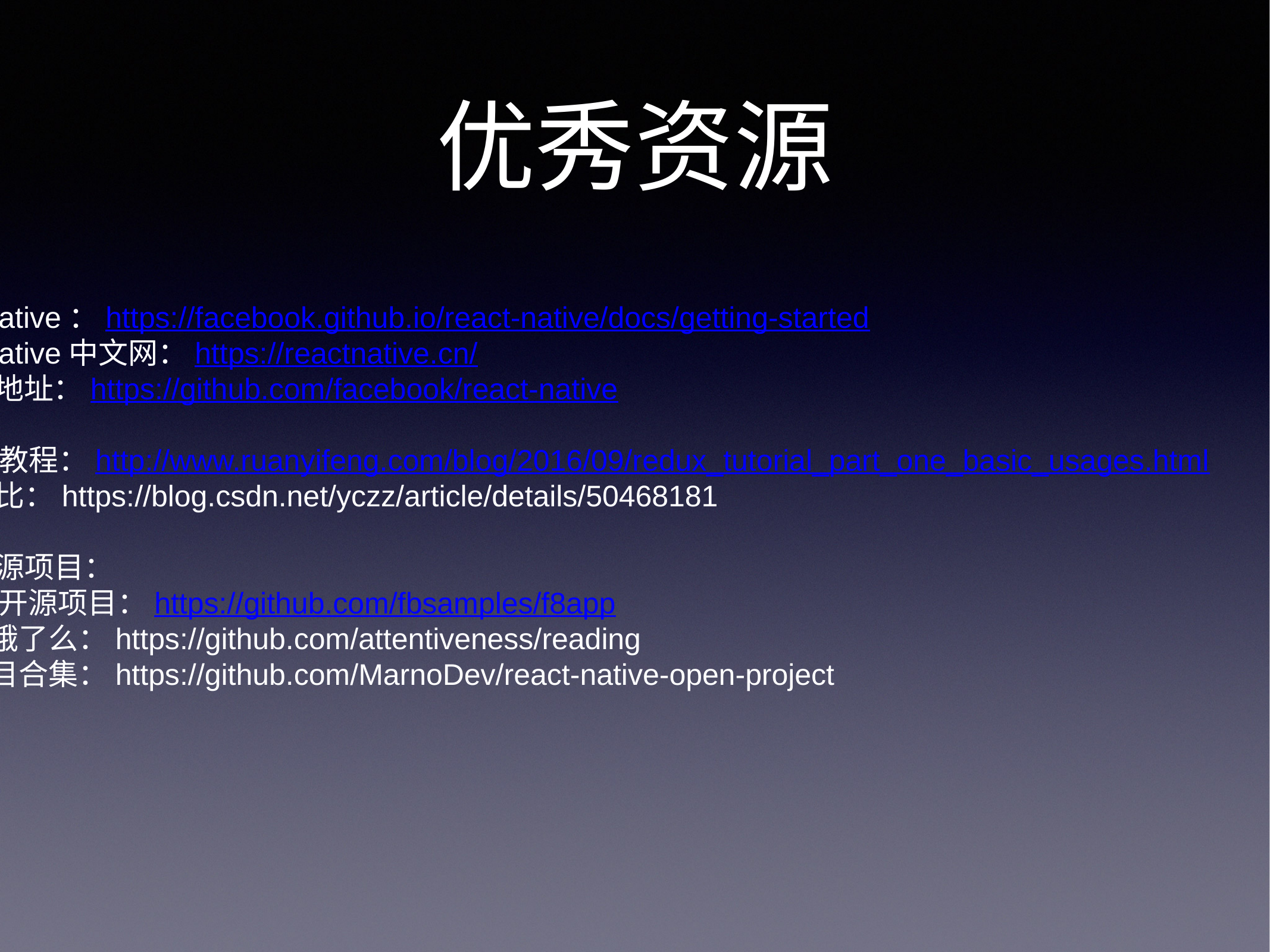

# 优秀资源
react-native：https://facebook.github.io/react-native/docs/getting-started
react-native中文网：https://reactnative.cn/
github地址：https://github.com/facebook/react-native

Redux教程：http://www.ruanyifeng.com/blog/2016/09/redux_tutorial_part_one_basic_usages.html
性能对比：https://blog.csdn.net/yczz/article/details/50468181

优秀开源项目：
1、fb开源项目：https://github.com/fbsamples/f8app
2、仿饿了么：https://github.com/attentiveness/reading
2、项目合集：https://github.com/MarnoDev/react-native-open-project